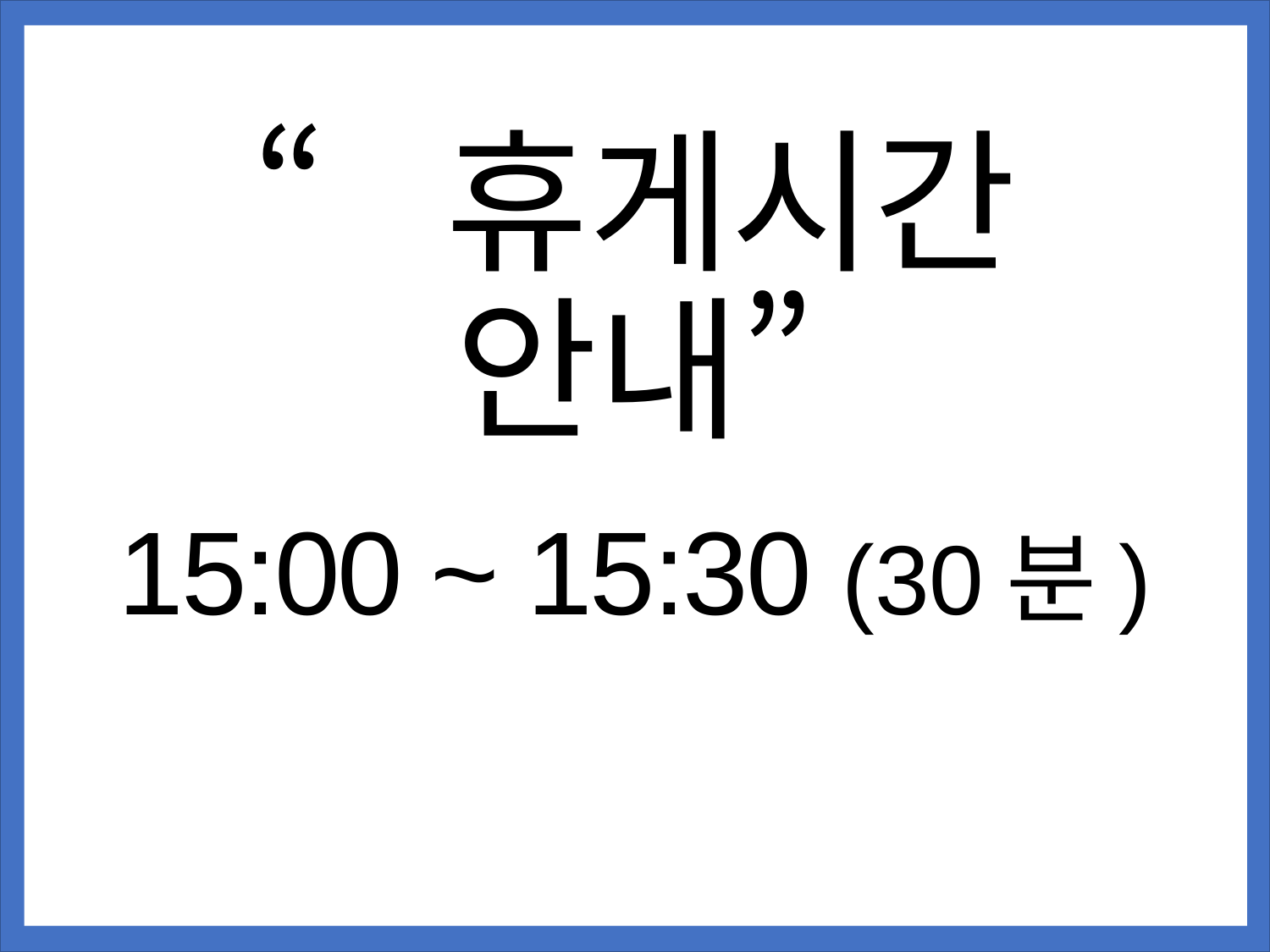

# “휴게시간 안내”
15:00 ~ 15:30 (30분)